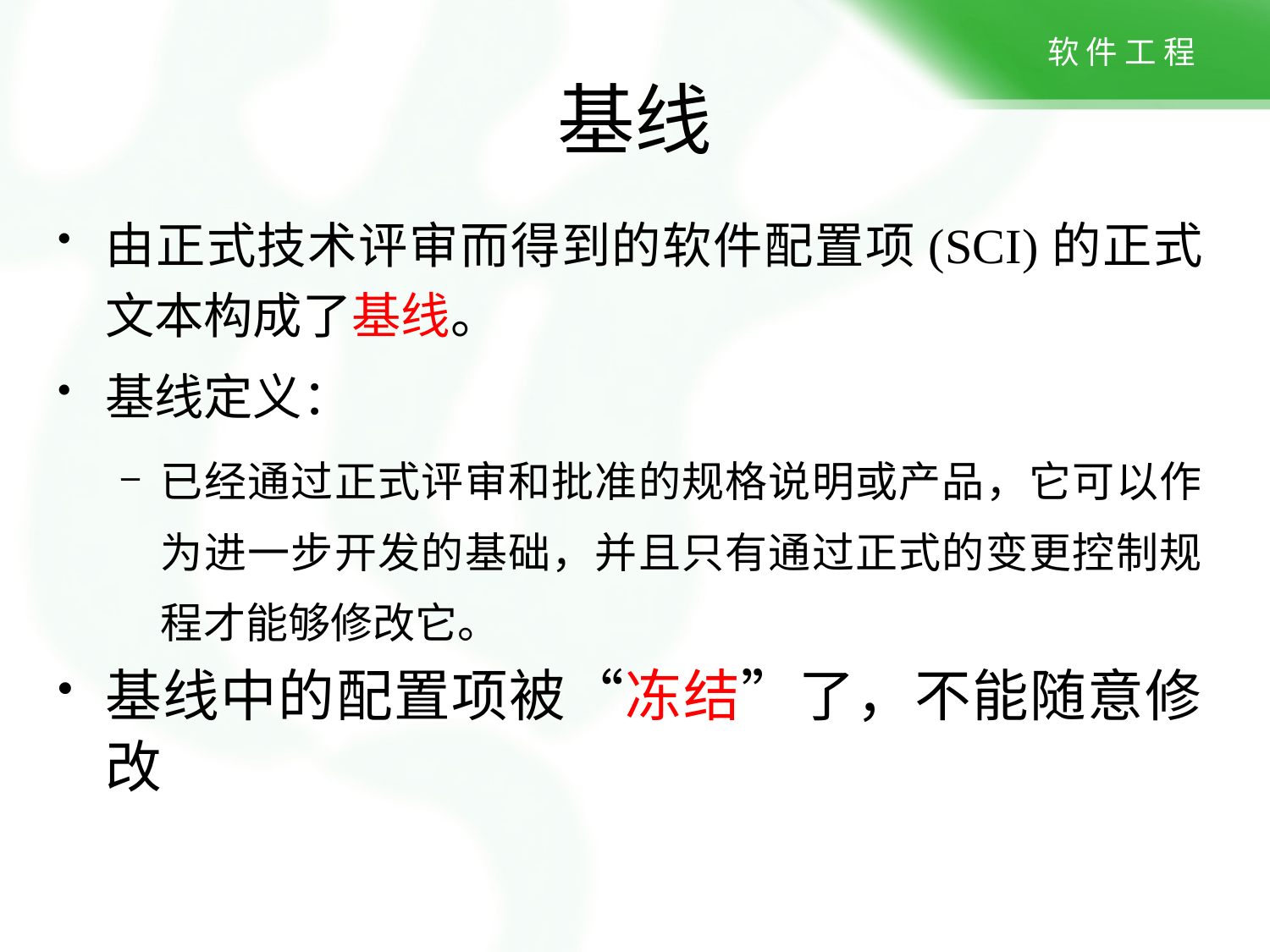

# 基线
由正式技术评审而得到的软件配置项(SCI)的正式文本构成了基线。
基线定义：
已经通过正式评审和批准的规格说明或产品，它可以作为进一步开发的基础，并且只有通过正式的变更控制规程才能够修改它。
基线中的配置项被“冻结”了，不能随意修改